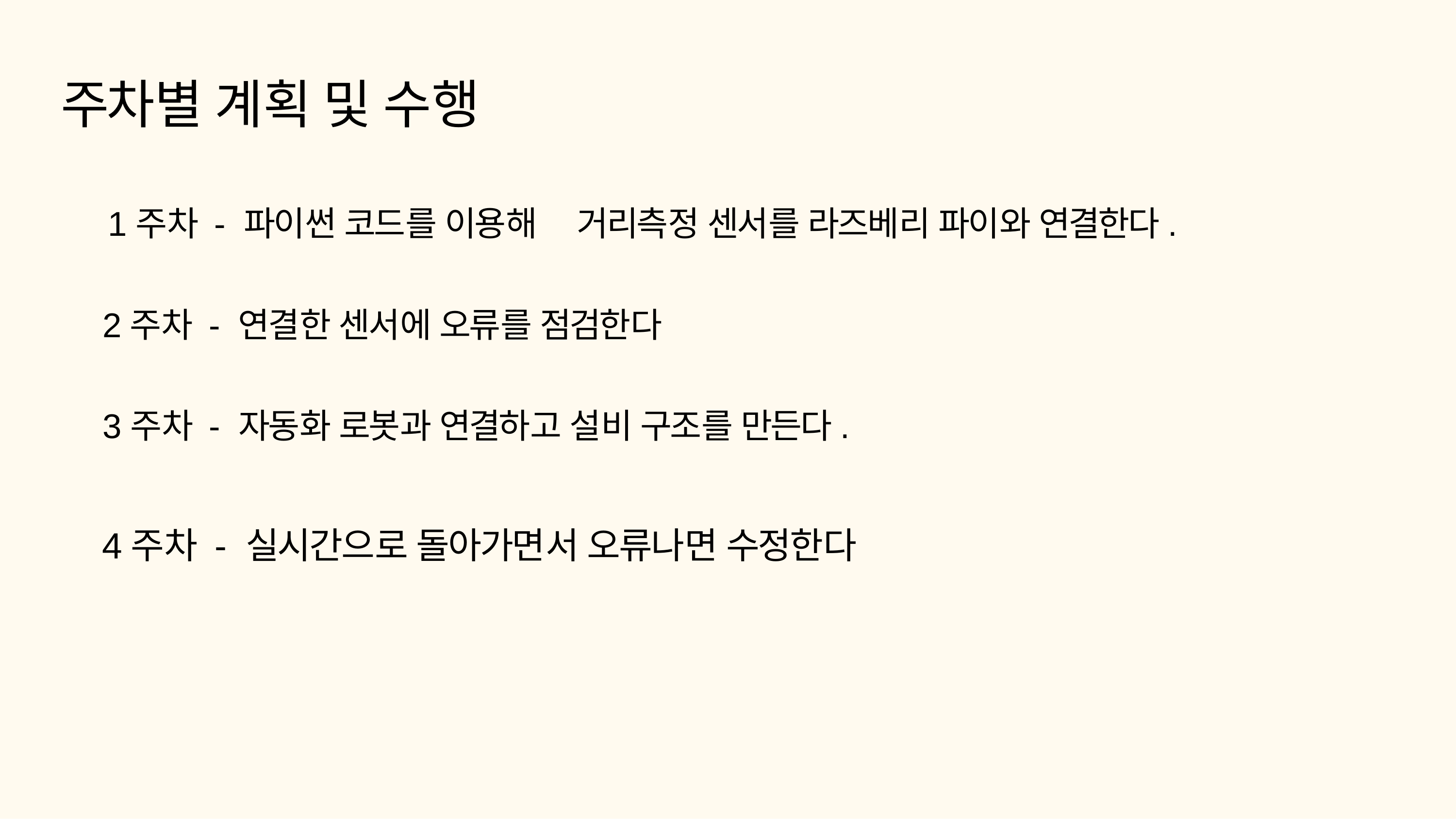

# 주차별 계획 및 수행
1주차 - 파이썬 코드를 이용해	거리측정 센서를 라즈베리 파이와 연결한다.

2주차 - 연결한 센서에 오류를 점검한다

3주차 - 자동화 로봇과 연결하고 설비 구조를 만든다.

4주차 - 실시간으로 돌아가면서 오류나면 수정한다